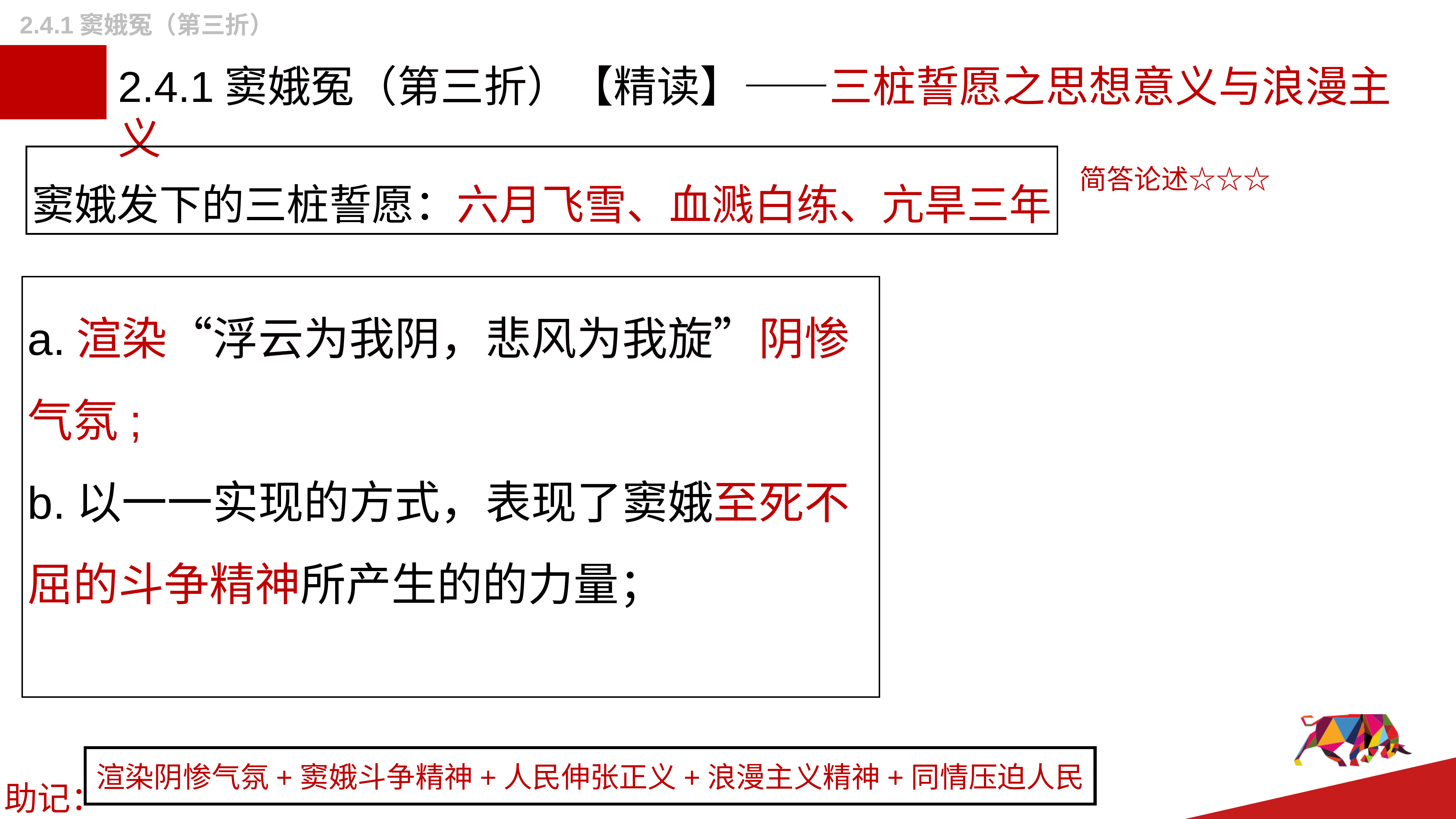

2.4.1窦娥冤（第三折）
# 2.4.1窦娥冤（第三折）【精读】——三桩誓愿之思想意义与浪漫主义
窦娥发下的三桩誓愿：六月飞雪、血溅白练、亢旱三年
简答论述☆☆☆
a.渲染“浮云为我阴，悲风为我旋”阴惨气氛;
b.以一一实现的方式，表现了窦娥至死不屈的斗争精神所产生的的力量；

渲染阴惨气氛+窦娥斗争精神+人民伸张正义+浪漫主义精神+同情压迫人民
助记：